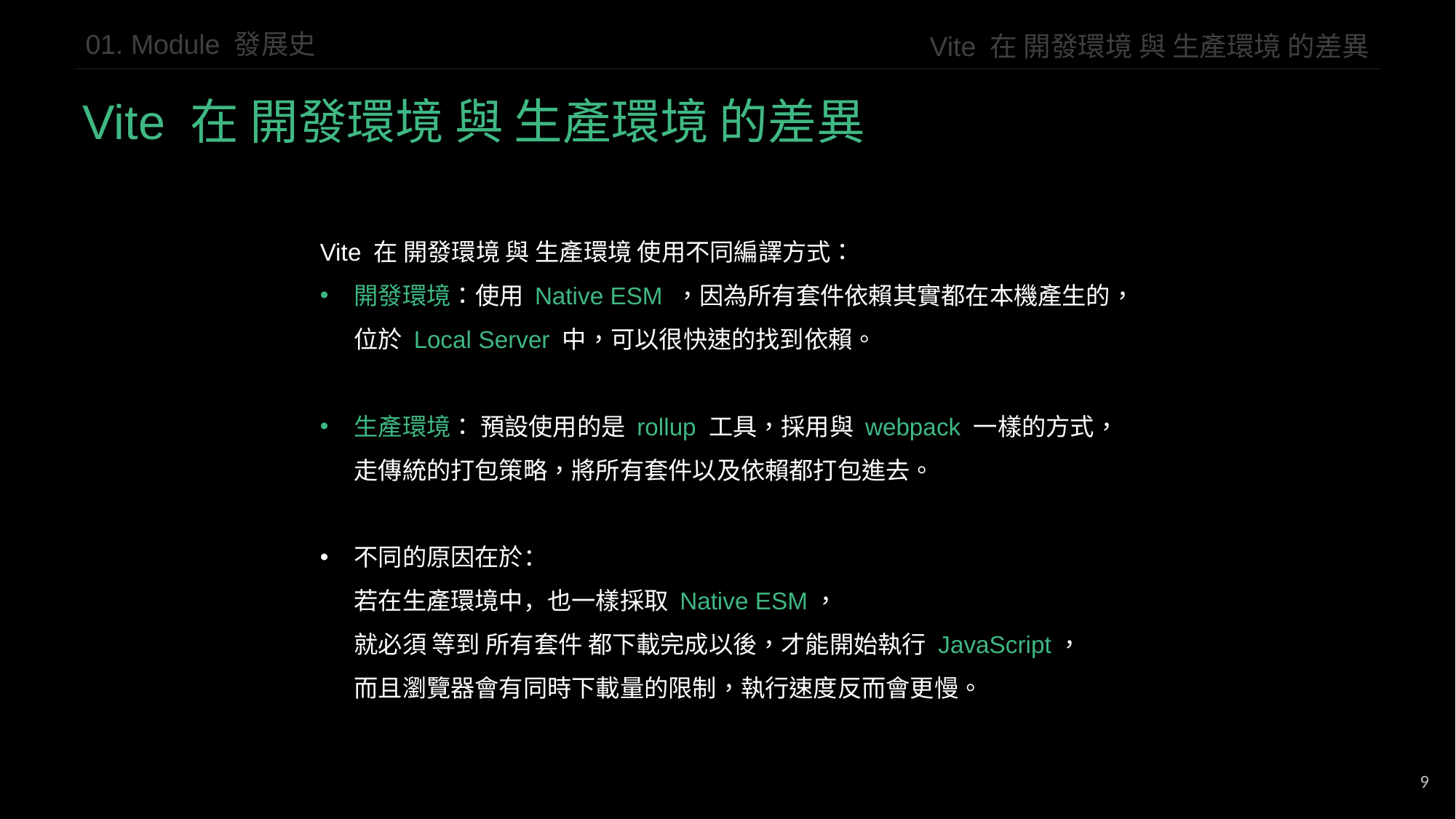

Vite 在 開發環境 與 生產環境 的差異
01. Module 發展史
Vite 在 開發環境 與 生產環境 的差異
Vite 在 開發環境 與 生產環境 使用不同編譯方式：
開發環境：使用 Native ESM ，因為所有套件依賴其實都在本機產生的，
位於 Local Server 中，可以很快速的找到依賴。
生產環境： 預設使用的是 rollup 工具，採用與 webpack 一樣的方式，
走傳統的打包策略，將所有套件以及依賴都打包進去。
不同的原因在於：
若在生產環境中，也一樣採取 Native ESM，
就必須 等到 所有套件 都下載完成以後，才能開始執行 JavaScript，
而且瀏覽器會有同時下載量的限制，執行速度反而會更慢。
9